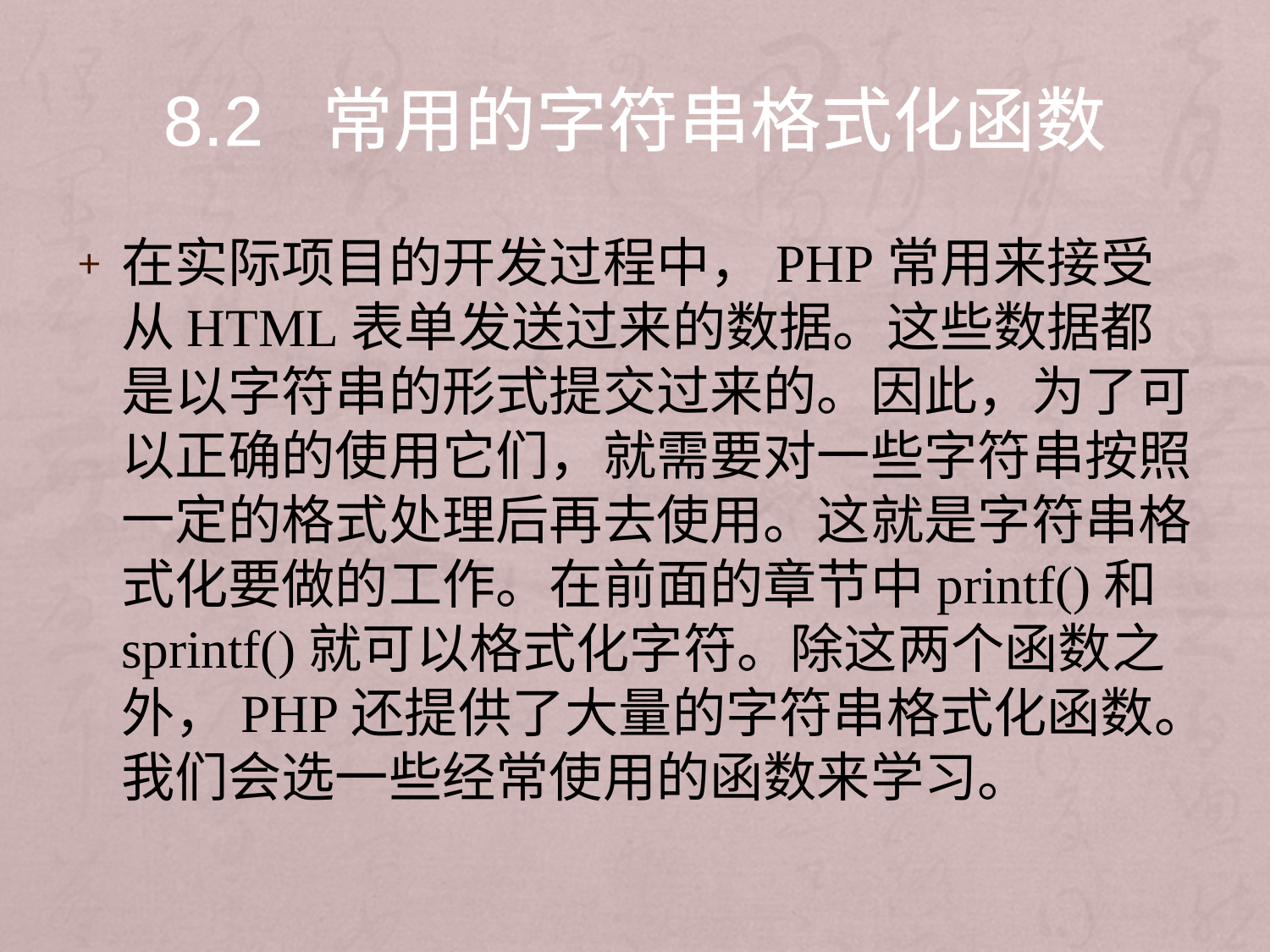

# 8.2  常用的字符串格式化函数
在实际项目的开发过程中，PHP常用来接受从HTML表单发送过来的数据。这些数据都是以字符串的形式提交过来的。因此，为了可以正确的使用它们，就需要对一些字符串按照一定的格式处理后再去使用。这就是字符串格式化要做的工作。在前面的章节中printf()和sprintf()就可以格式化字符。除这两个函数之外，PHP还提供了大量的字符串格式化函数。我们会选一些经常使用的函数来学习。